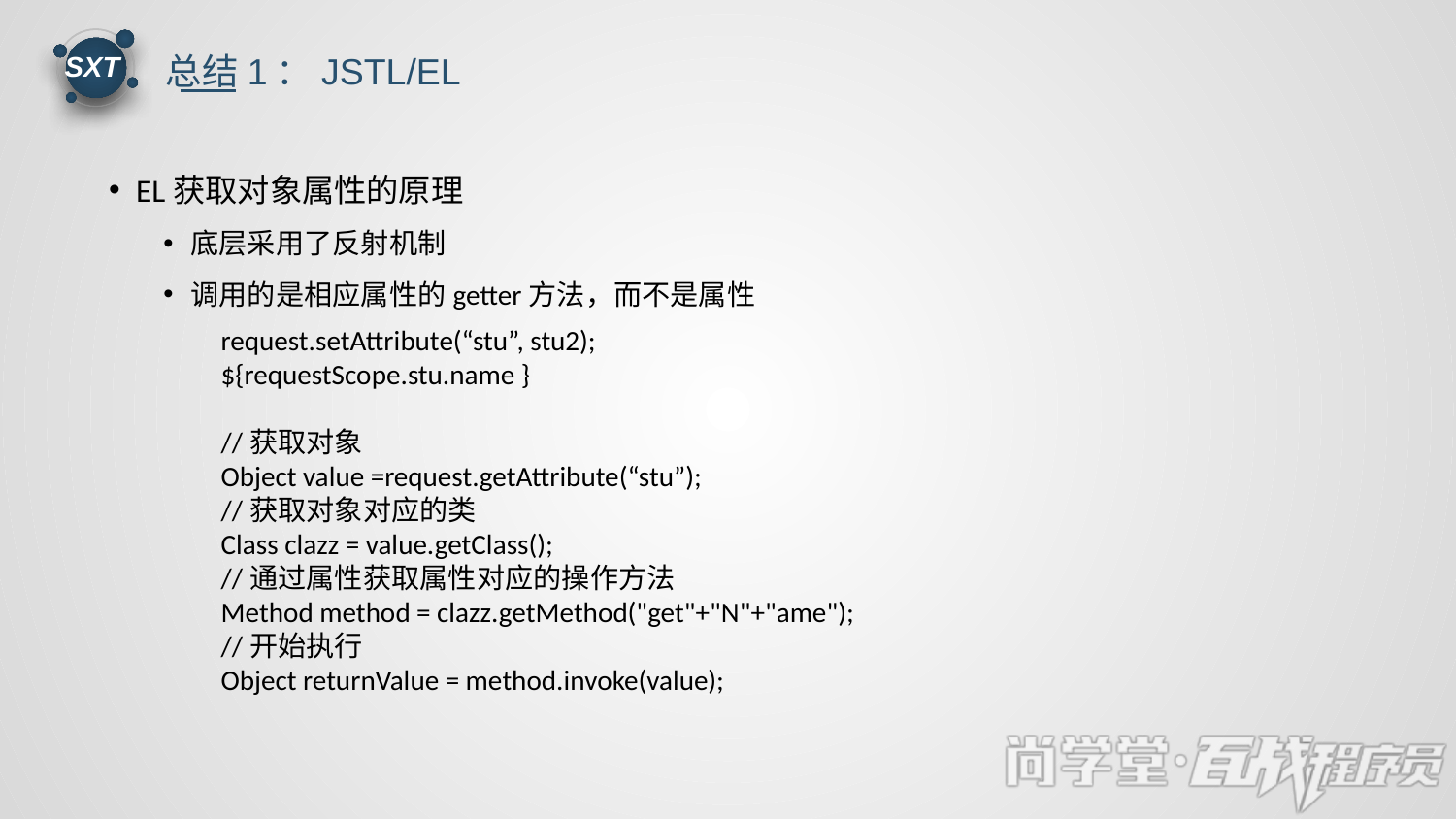

总结1：JSTL/EL
SXT
EL获取对象属性的原理
底层采用了反射机制
调用的是相应属性的getter方法，而不是属性

request.setAttribute(“stu”, stu2);
${requestScope.stu.name }

//获取对象
Object value =request.getAttribute(“stu”);
//获取对象对应的类
Class clazz = value.getClass();
//通过属性获取属性对应的操作方法
Method method = clazz.getMethod("get"+"N"+"ame");
//开始执行
Object returnValue = method.invoke(value);